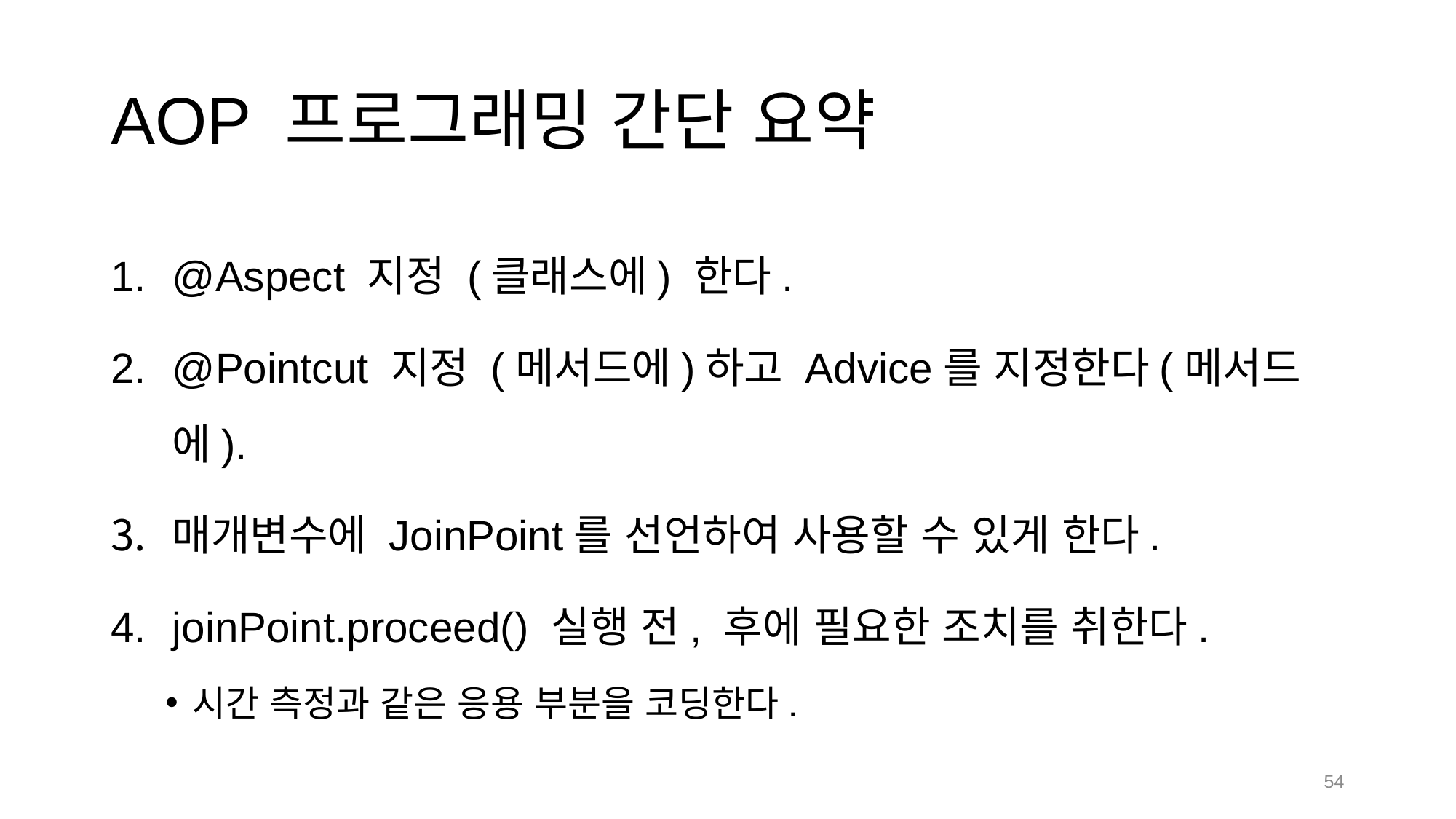

# AOP 프로그래밍 간단 요약
@Aspect 지정 (클래스에) 한다.
@Pointcut 지정 (메서드에)하고 Advice를 지정한다(메서드에).
매개변수에 JoinPoint를 선언하여 사용할 수 있게 한다.
joinPoint.proceed() 실행 전, 후에 필요한 조치를 취한다.
시간 측정과 같은 응용 부분을 코딩한다.

54